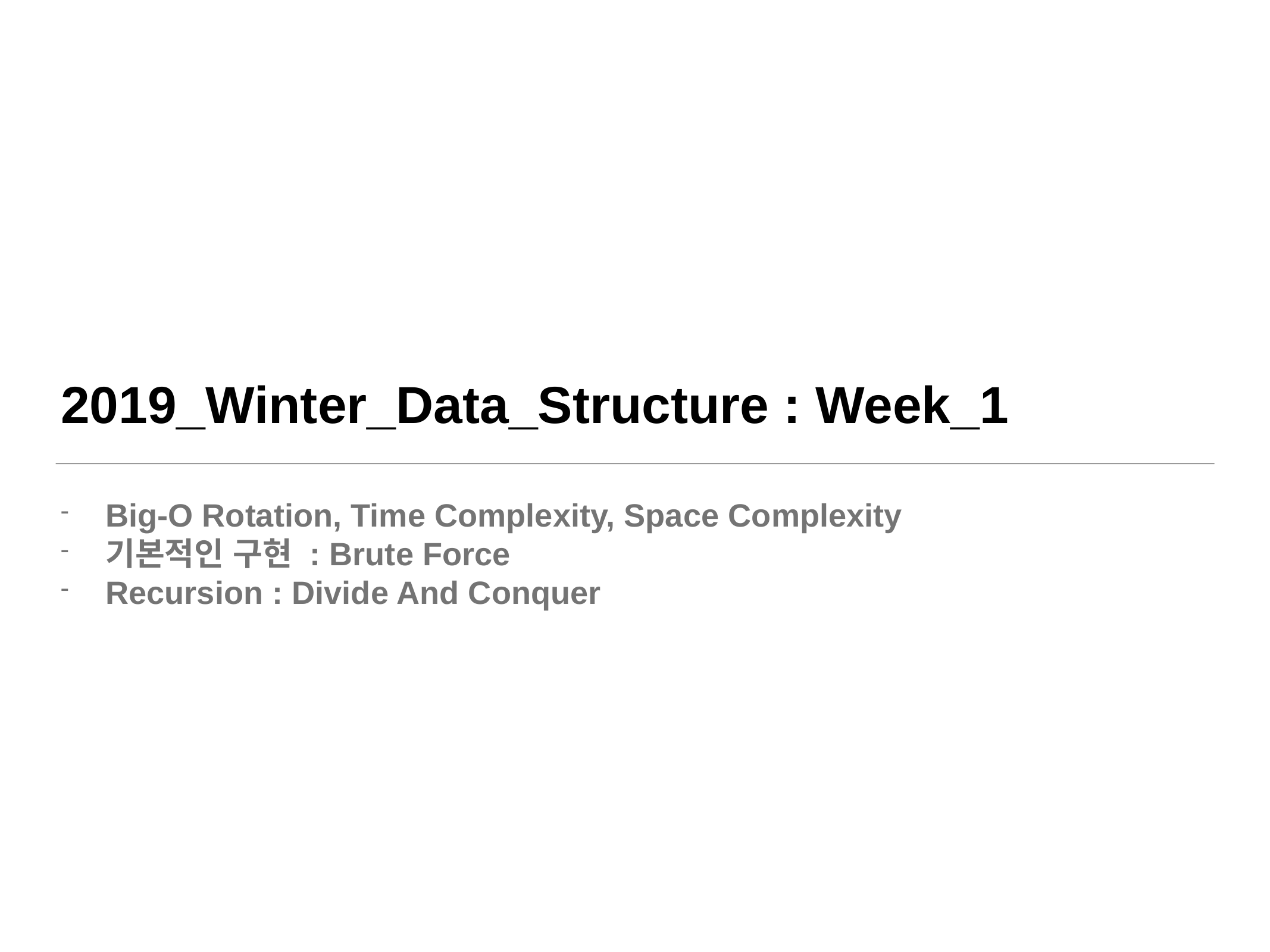

# 2019_Winter_Data_Structure : Week_1

Big-O Rotation, Time Complexity, Space Complexity
기본적인 구현 : Brute Force
Recursion : Divide And Conquer